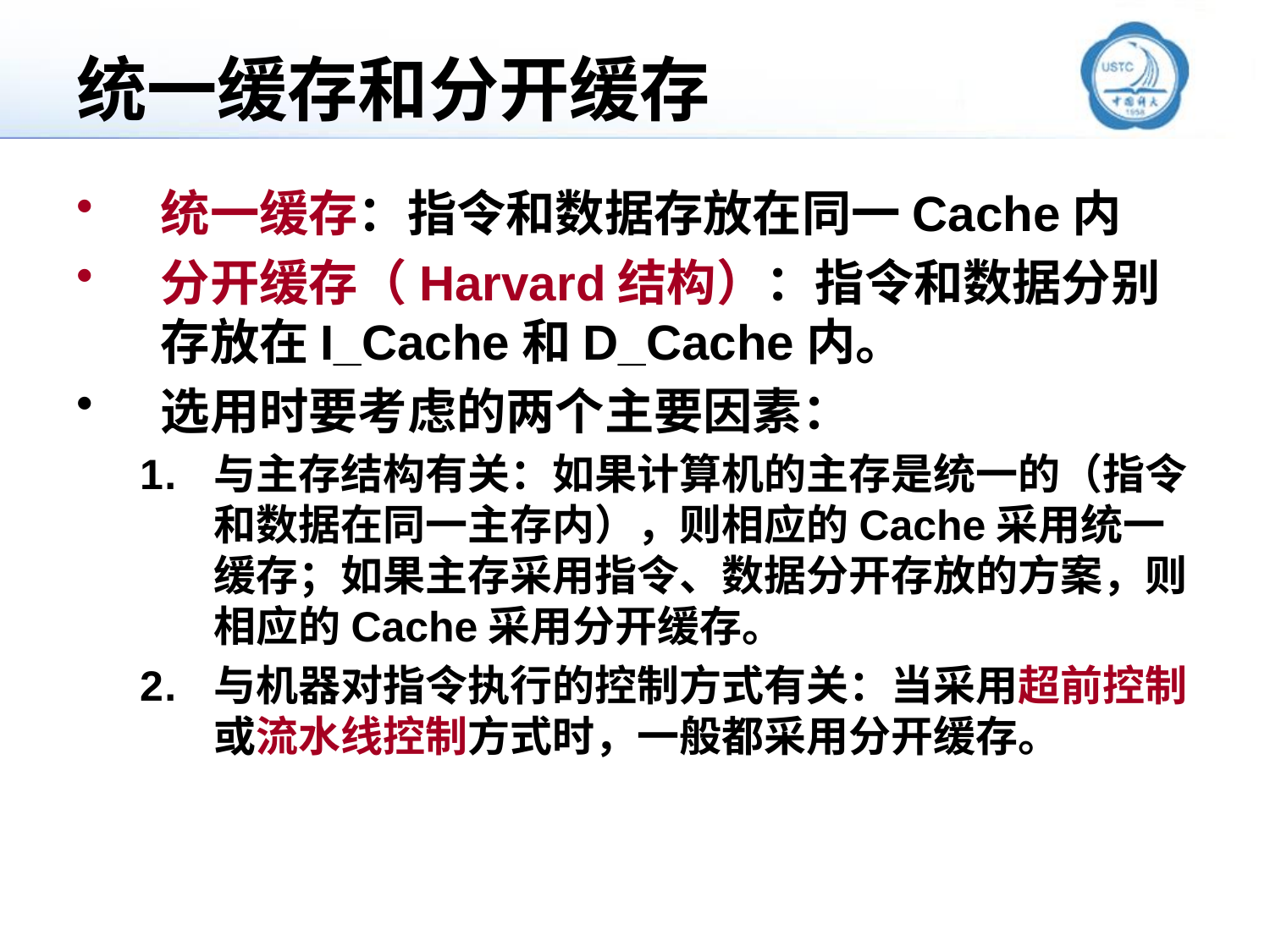

# 统一缓存和分开缓存
统一缓存：指令和数据存放在同一Cache内
分开缓存（Harvard结构）：指令和数据分别存放在I_Cache和D_Cache内。
选用时要考虑的两个主要因素：
与主存结构有关：如果计算机的主存是统一的（指令和数据在同一主存内），则相应的Cache采用统一缓存；如果主存采用指令、数据分开存放的方案，则相应的Cache采用分开缓存。
与机器对指令执行的控制方式有关：当采用超前控制或流水线控制方式时，一般都采用分开缓存。